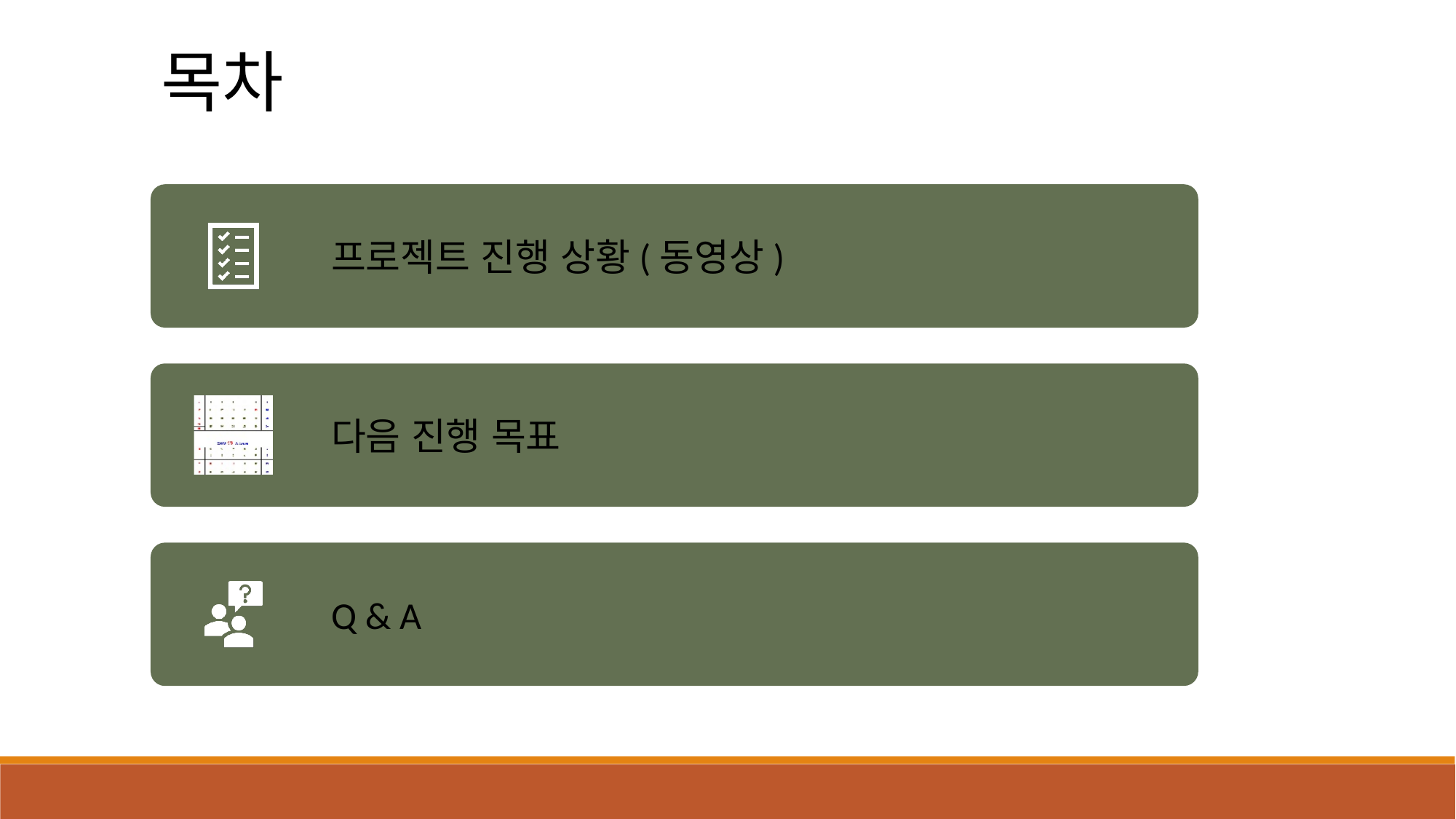

목차

프로젝트 진행 상황(동영상)
다음 진행 목표
Q & A